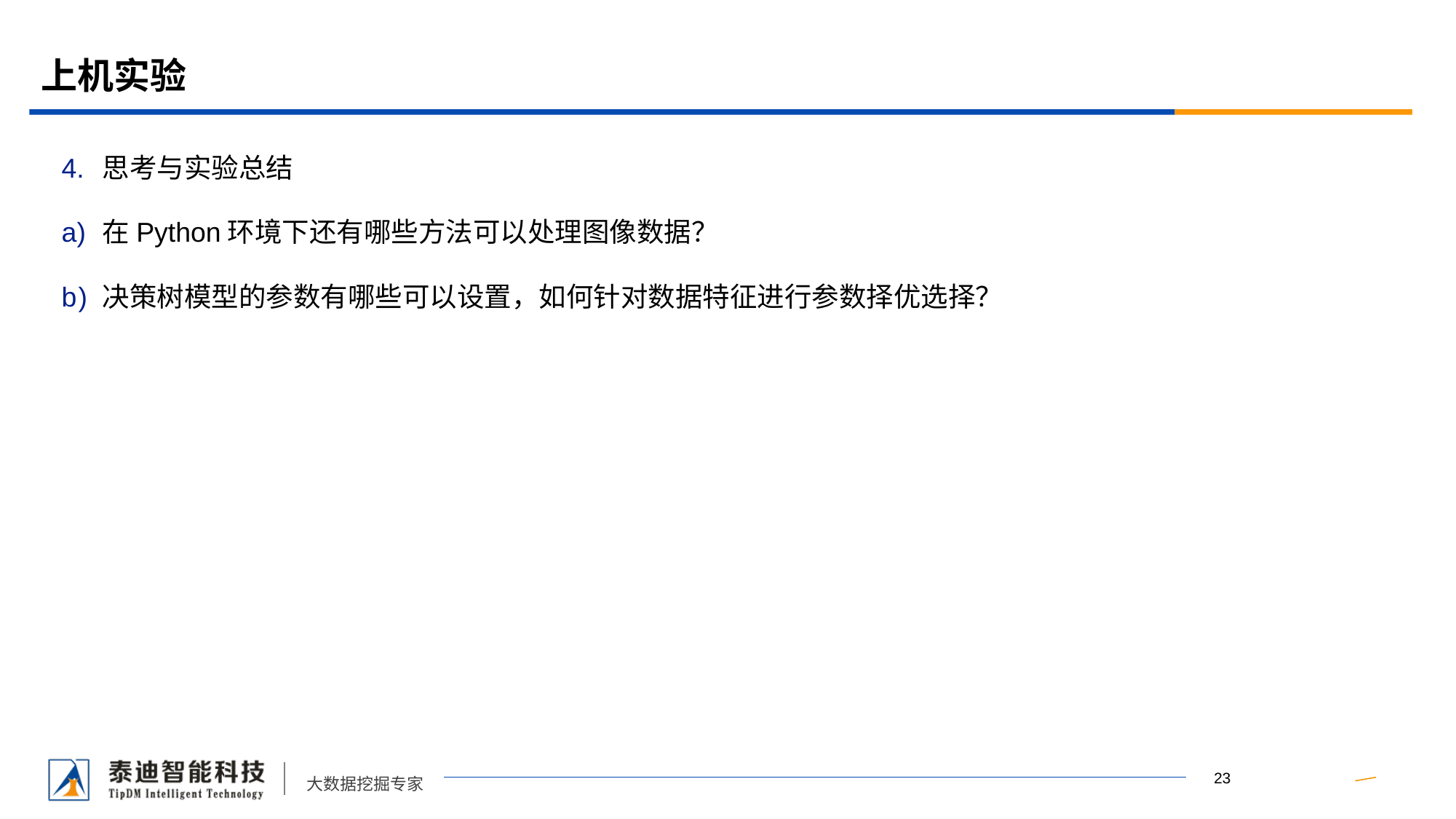

# 上机实验
思考与实验总结
在Python环境下还有哪些方法可以处理图像数据？
决策树模型的参数有哪些可以设置，如何针对数据特征进行参数择优选择？